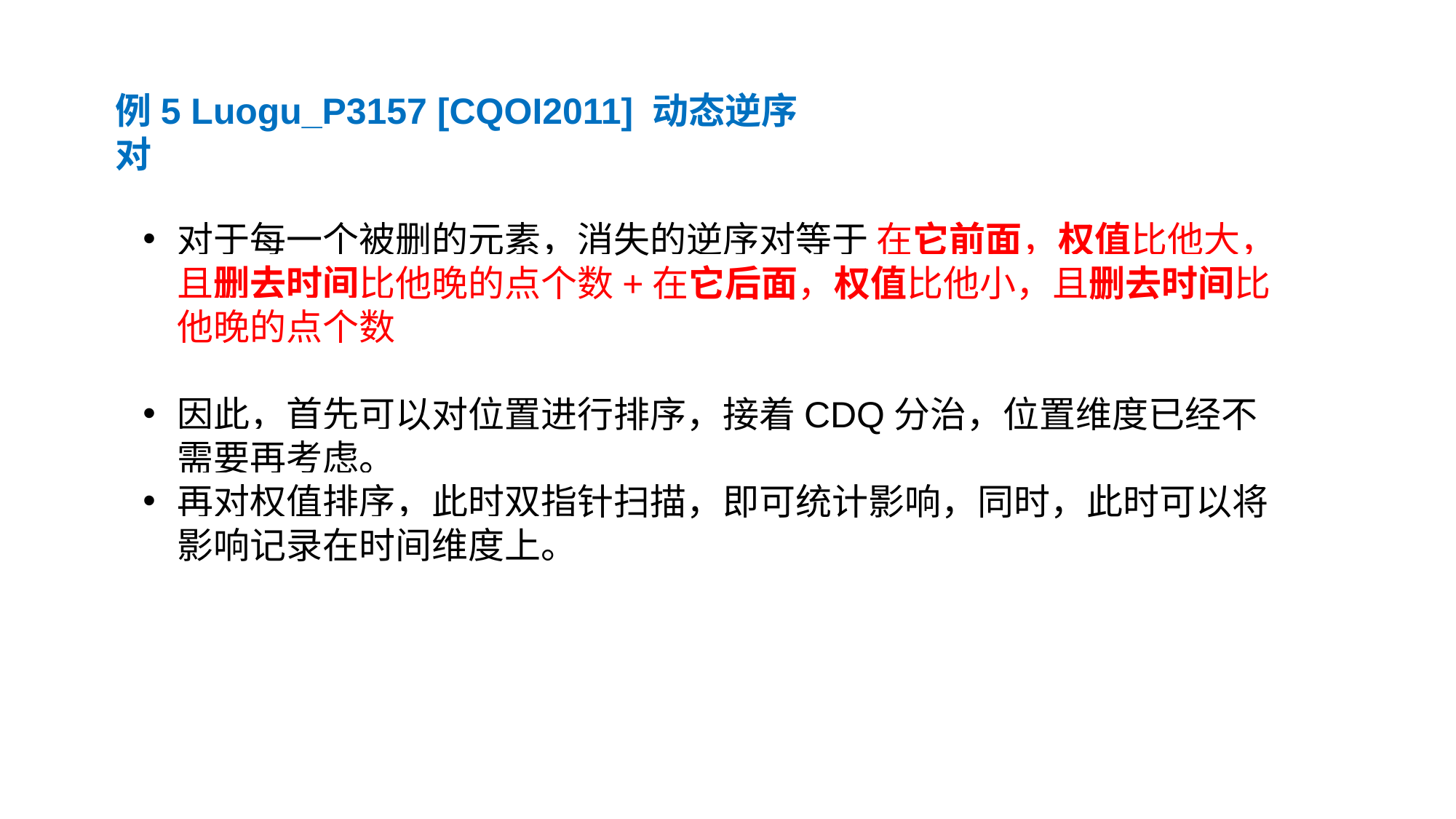

例5 Luogu_P3157 [CQOI2011] 动态逆序对
对于每一个被删的元素，消失的逆序对等于 在它前面，权值比他大，且删去时间比他晚的点个数+在它后面，权值比他小，且删去时间比他晚的点个数

因此，首先可以对位置进行排序，接着CDQ分治，位置维度已经不需要再考虑。
再对权值排序，此时双指针扫描，即可统计影响，同时，此时可以将影响记录在时间维度上。